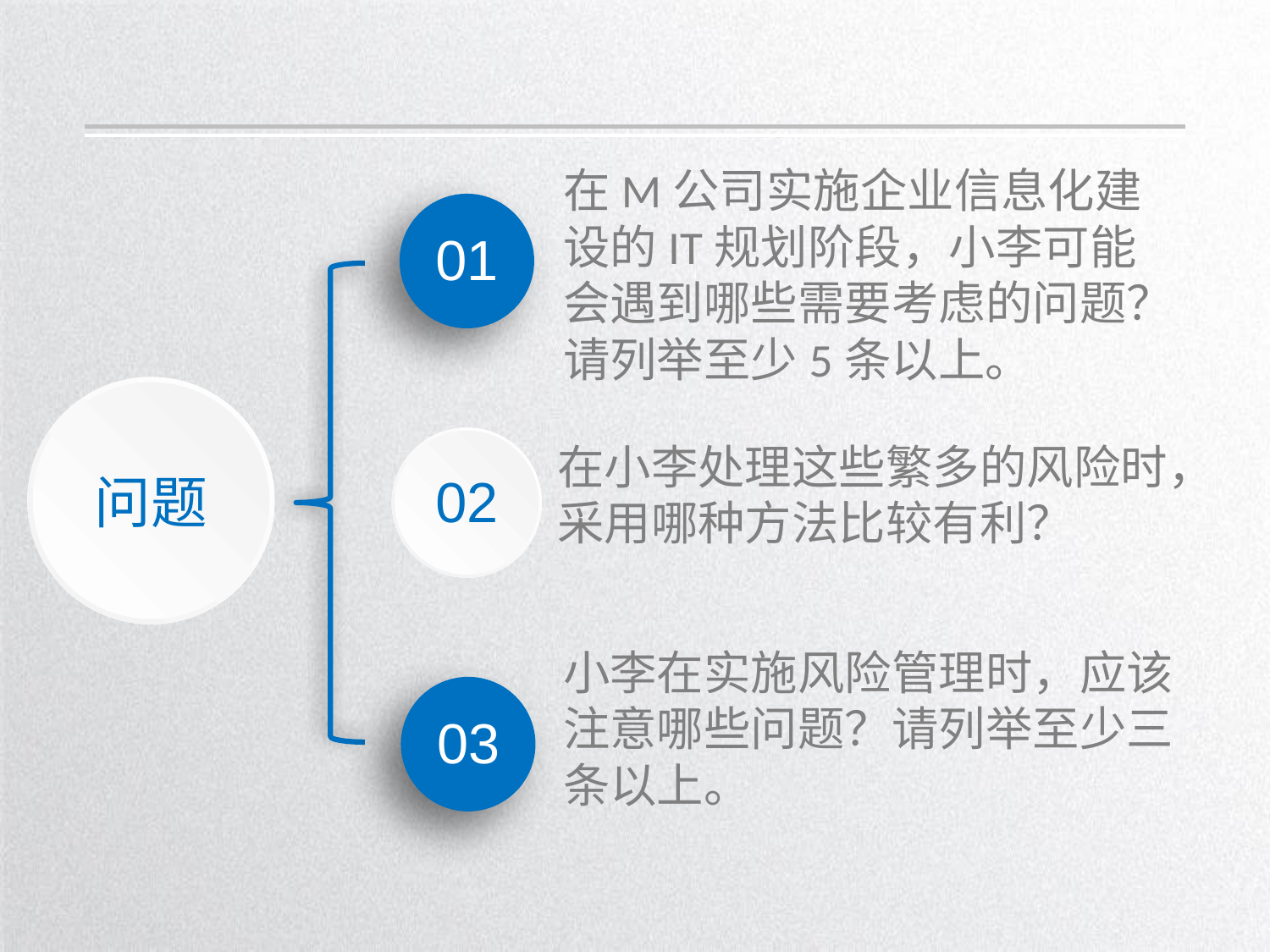

在M公司实施企业信息化建设的IT规划阶段，小李可能会遇到哪些需要考虑的问题？请列举至少5条以上。

01

问题

02
在小李处理这些繁多的风险时，采用哪种方法比较有利？
小李在实施风险管理时，应该注意哪些问题？请列举至少三条以上。

03